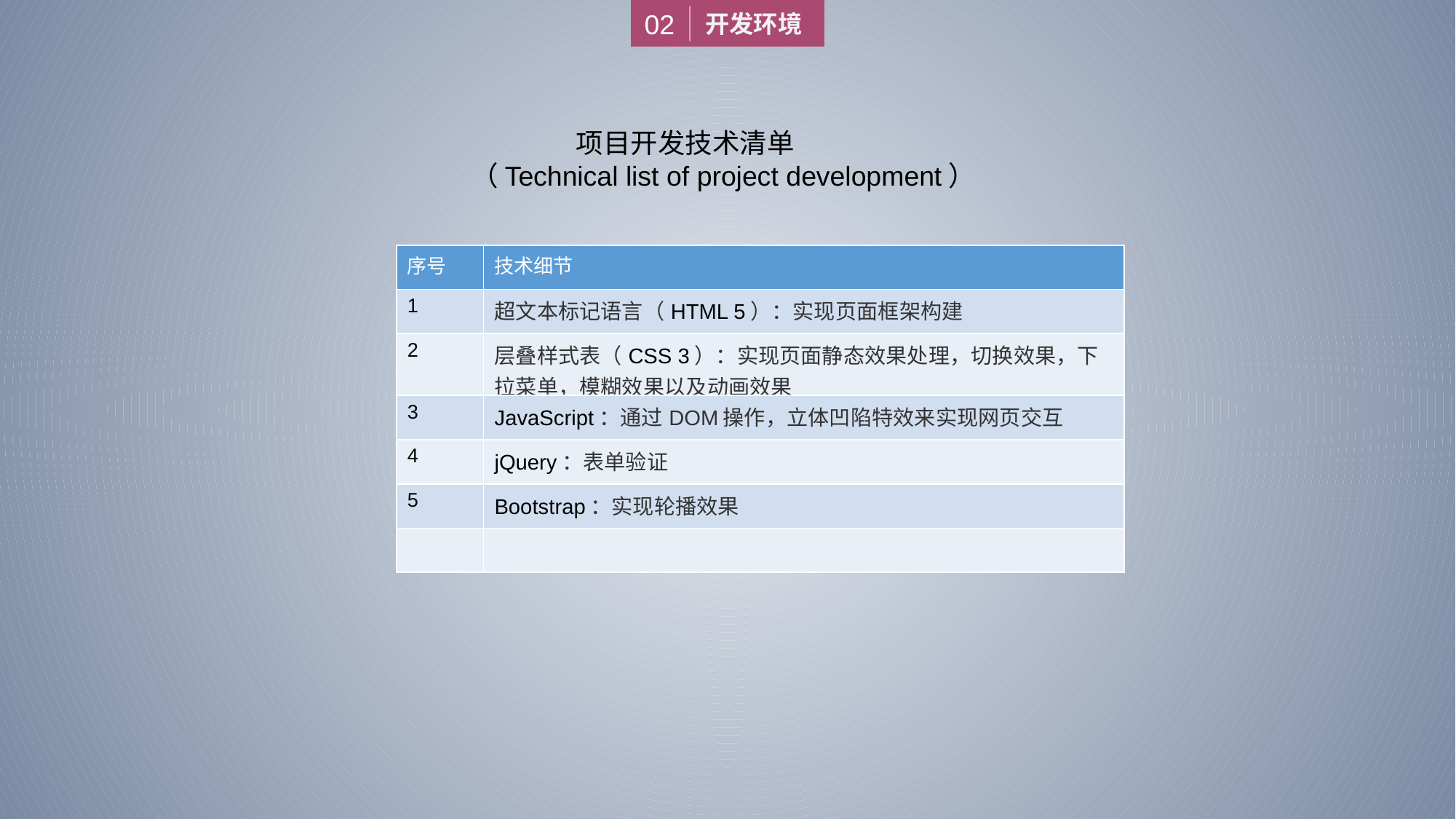

02
开发环境

                               项目开发技术清单
              （Technical list of project development）

| 序号 | 技术细节 |
| --- | --- |
| 1 | 超文本标记语言（HTML 5）：实现页面框架构建 |
| 2 | 层叠样式表（CSS 3）：实现页面静态效果处理，切换效果，下拉菜单，模糊效果以及动画效果 |
| 3 | JavaScript：通过DOM操作，立体凹陷特效来实现网页交互 |
| 4 | jQuery：表单验证 |
| 5 | Bootstrap：实现轮播效果 |
|  |  |